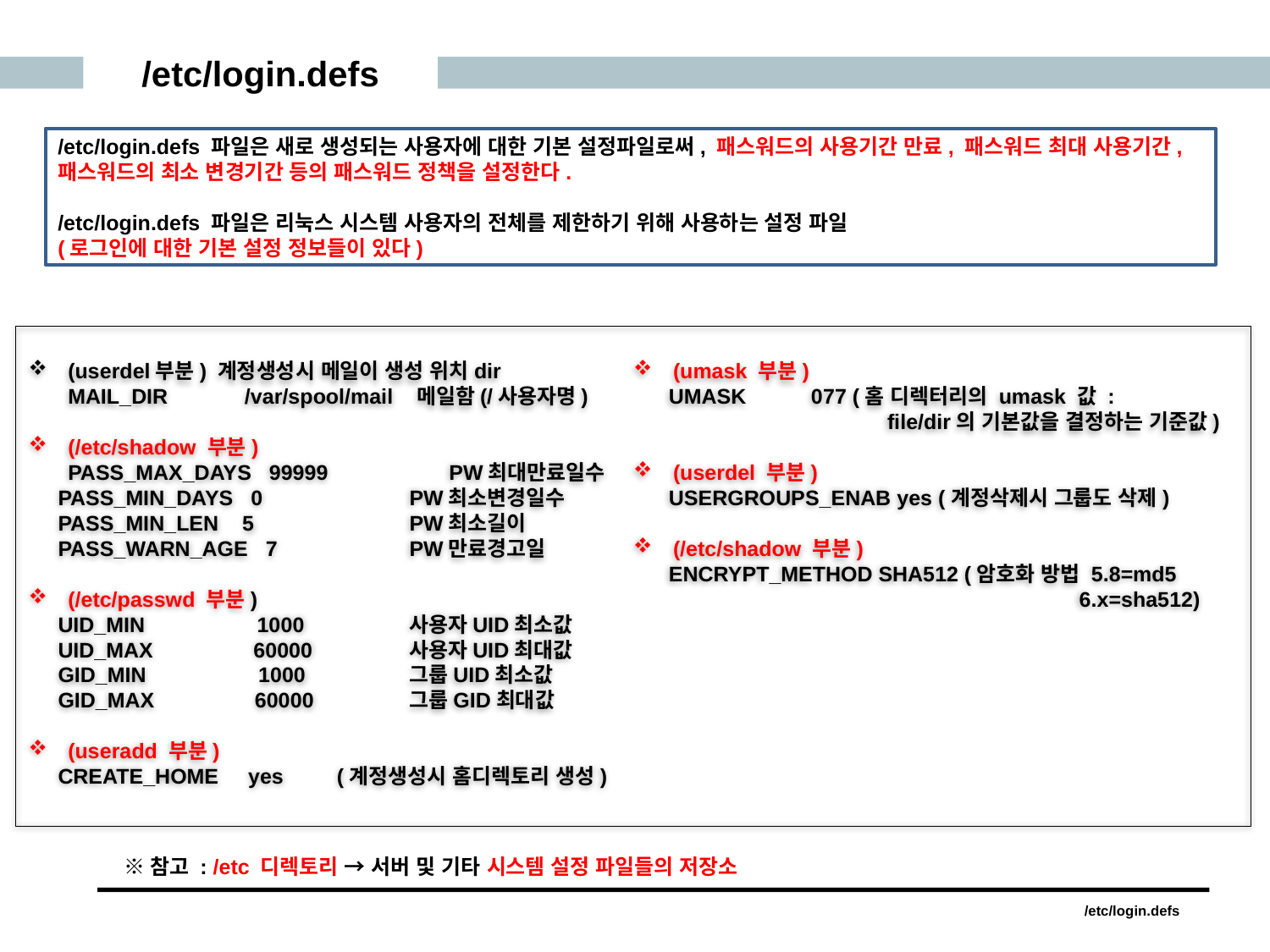

/etc/login.defs

/etc/login.defs 파일은 새로 생성되는 사용자에 대한 기본 설정파일로써, 패스워드의 사용기간 만료, 패스워드 최대 사용기간, 패스워드의 최소 변경기간 등의 패스워드 정책을 설정한다.

/etc/login.defs 파일은 리눅스 시스템 사용자의 전체를 제한하기 위해 사용하는 설정 파일
(로그인에 대한 기본 설정 정보들이 있다)

(userdel부분) 계정생성시 메일이 생성 위치dir
MAIL_DIR             /var/spool/mail   메일함(/사용자명)
(/etc/shadow 부분)
PASS_MAX_DAYS   99999 	PW최대만료일수
     PASS_MIN_DAYS   0		PW최소변경일수
     PASS_MIN_LEN    5		PW최소길이
     PASS_WARN_AGE   7		PW만료경고일

(/etc/passwd 부분)
     UID_MIN                   1000    	사용자UID최소값
     UID_MAX                 60000	사용자UID최대값
     GID_MIN                   1000	그룹UID최소값
     GID_MAX                 60000	그룹GID최대값

(useradd 부분)
     CREATE_HOME     yes         (계정생성시 홈디렉토리 생성)

(umask 부분)
      UMASK           077 (홈 디렉터리의 umask 값 :
		file/dir의 기본값을 결정하는 기준값)

(userdel 부분)
      USERGROUPS_ENAB yes (계정삭제시 그룹도 삭제)

(/etc/shadow 부분)
      ENCRYPT_METHOD SHA512 (암호화 방법 5.8=md5
			           6.x=sha512)

※참고 : /etc 디렉토리 → 서버 및 기타 시스템 설정 파일들의 저장소

/etc/login.defs